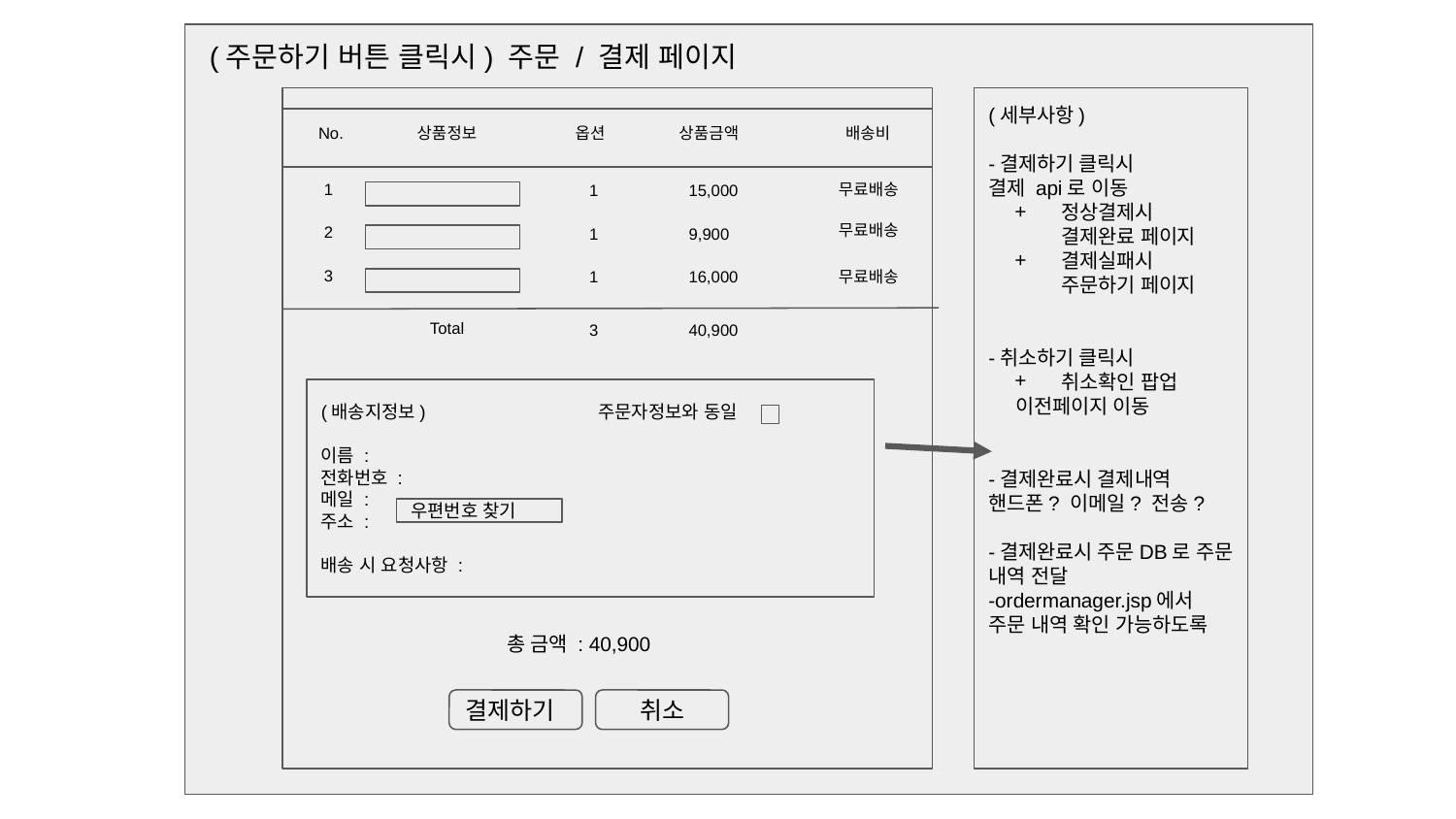

(주문하기 버튼 클릭시) 주문 / 결제 페이지

(세부사항)

-결제하기 클릭시
결제 api로 이동
정상결제시
결제완료 페이지
결제실패시
주문하기 페이지

-취소하기 클릭시
취소확인 팝업
    이전페이지 이동

-결제완료시 결제내역
핸드폰? 이메일? 전송?

-결제완료시 주문DB로 주문 내역 전달
-ordermanager.jsp에서 주문 내역 확인 가능하도록

No.
상품정보
옵션
상품금액
배송비

무료배송
1
1
15,000

무료배송
2
1
9,900

3
1
16,000
무료배송

Total
40,900
3
(배송지정보)                                 주문자정보와 동일

이름 :
전화번호 :
메일 :
주소 :

배송 시 요청사항 :

우편번호 찾기
총 금액 : 40,900
결제하기
취소